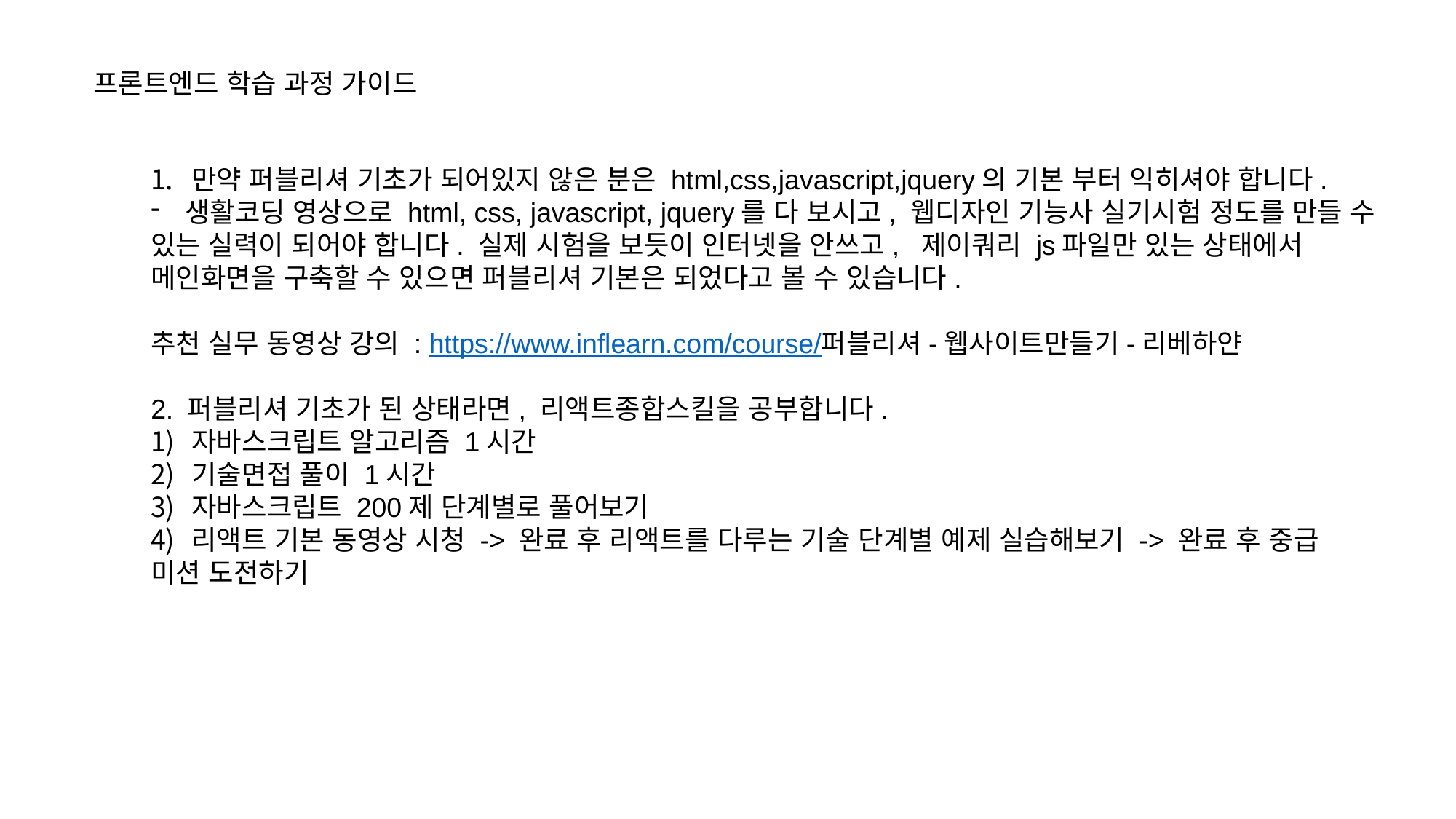

프론트엔드 학습 과정 가이드
만약 퍼블리셔 기초가 되어있지 않은 분은 html,css,javascript,jquery의 기본 부터 익히셔야 합니다.
생활코딩 영상으로 html, css, javascript, jquery를 다 보시고, 웹디자인 기능사 실기시험 정도를 만들 수
있는 실력이 되어야 합니다. 실제 시험을 보듯이 인터넷을 안쓰고,  제이쿼리 js파일만 있는 상태에서
메인화면을 구축할 수 있으면 퍼블리셔 기본은 되었다고 볼 수 있습니다.

추천 실무 동영상 강의 : https://www.inflearn.com/course/퍼블리셔-웹사이트만들기-리베하얀

2. 퍼블리셔 기초가 된 상태라면, 리액트종합스킬을 공부합니다.
자바스크립트 알고리즘 1시간
기술면접 풀이 1시간
자바스크립트 200제 단계별로 풀어보기
리액트 기본 동영상 시청 -> 완료 후 리액트를 다루는 기술 단계별 예제 실습해보기 -> 완료 후 중급
미션 도전하기